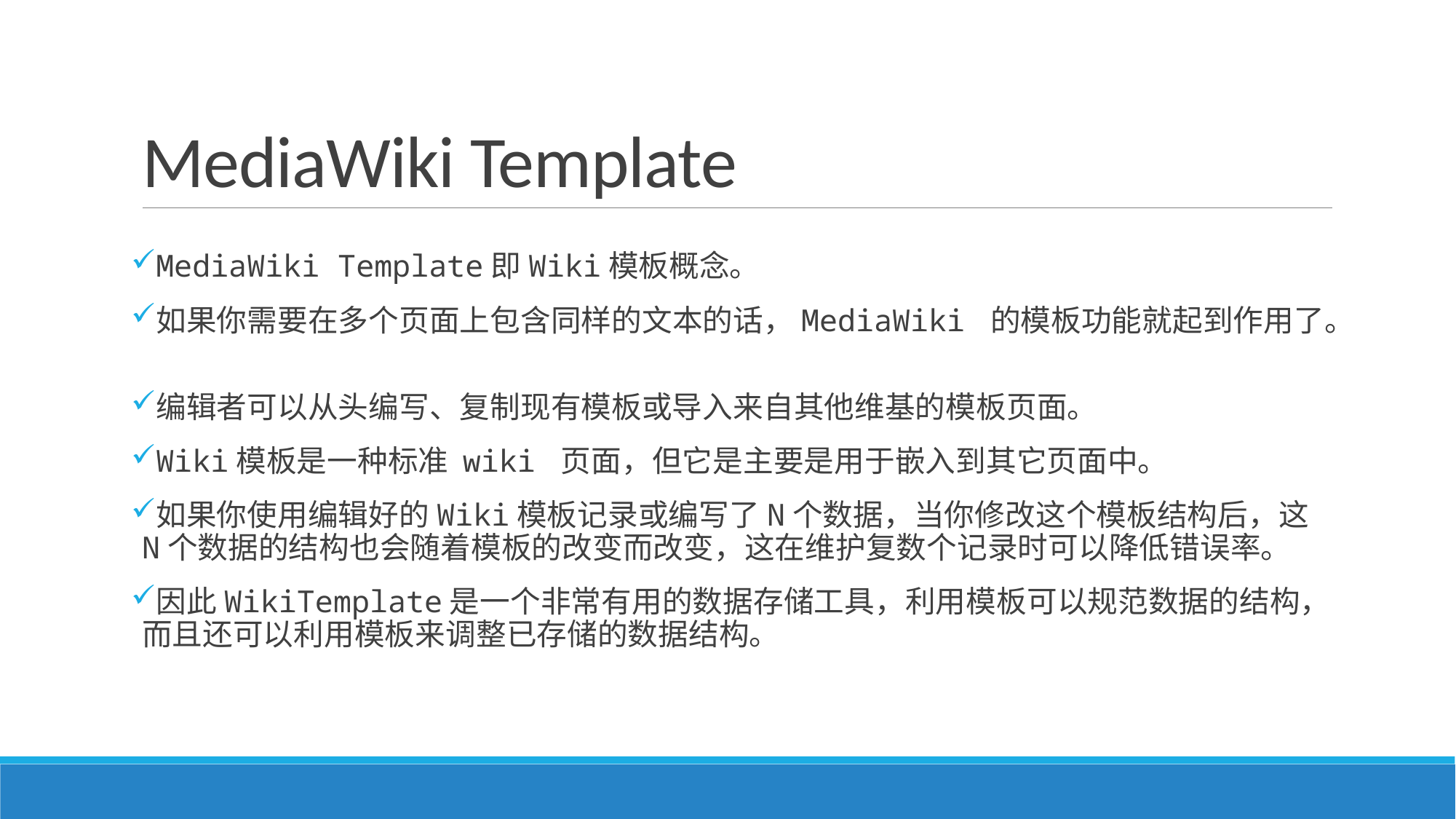

# MediaWiki Template
MediaWiki Template即Wiki模板概念。
如果你需要在多个页面上包含同样的文本的话，MediaWiki 的模板功能就起到作用了。
编辑者可以从头编写、复制现有模板或导入来自其他维基的模板页面。
Wiki模板是一种标准 wiki 页面，但它是主要是用于嵌入到其它页面中。
如果你使用编辑好的Wiki模板记录或编写了N个数据，当你修改这个模板结构后，这N个数据的结构也会随着模板的改变而改变，这在维护复数个记录时可以降低错误率。
因此WikiTemplate是一个非常有用的数据存储工具，利用模板可以规范数据的结构，而且还可以利用模板来调整已存储的数据结构。